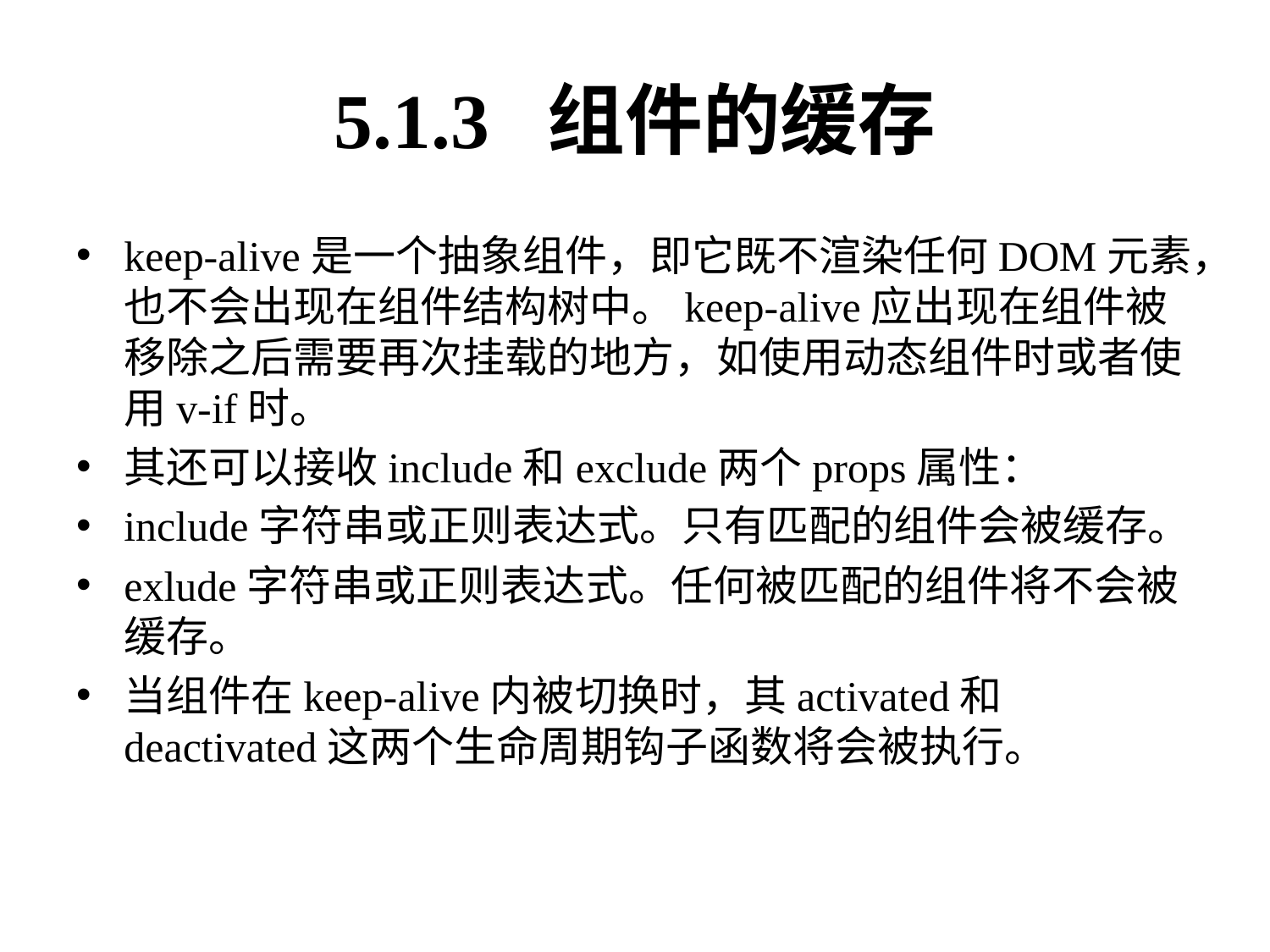

# 5.1.3  组件的缓存
keep-alive是一个抽象组件，即它既不渲染任何DOM元素，也不会出现在组件结构树中。keep-alive应出现在组件被移除之后需要再次挂载的地方，如使用动态组件时或者使用v-if时。
其还可以接收include和exclude两个props属性：
include字符串或正则表达式。只有匹配的组件会被缓存。
exlude字符串或正则表达式。任何被匹配的组件将不会被缓存。
当组件在keep-alive内被切换时，其activated和deactivated这两个生命周期钩子函数将会被执行。